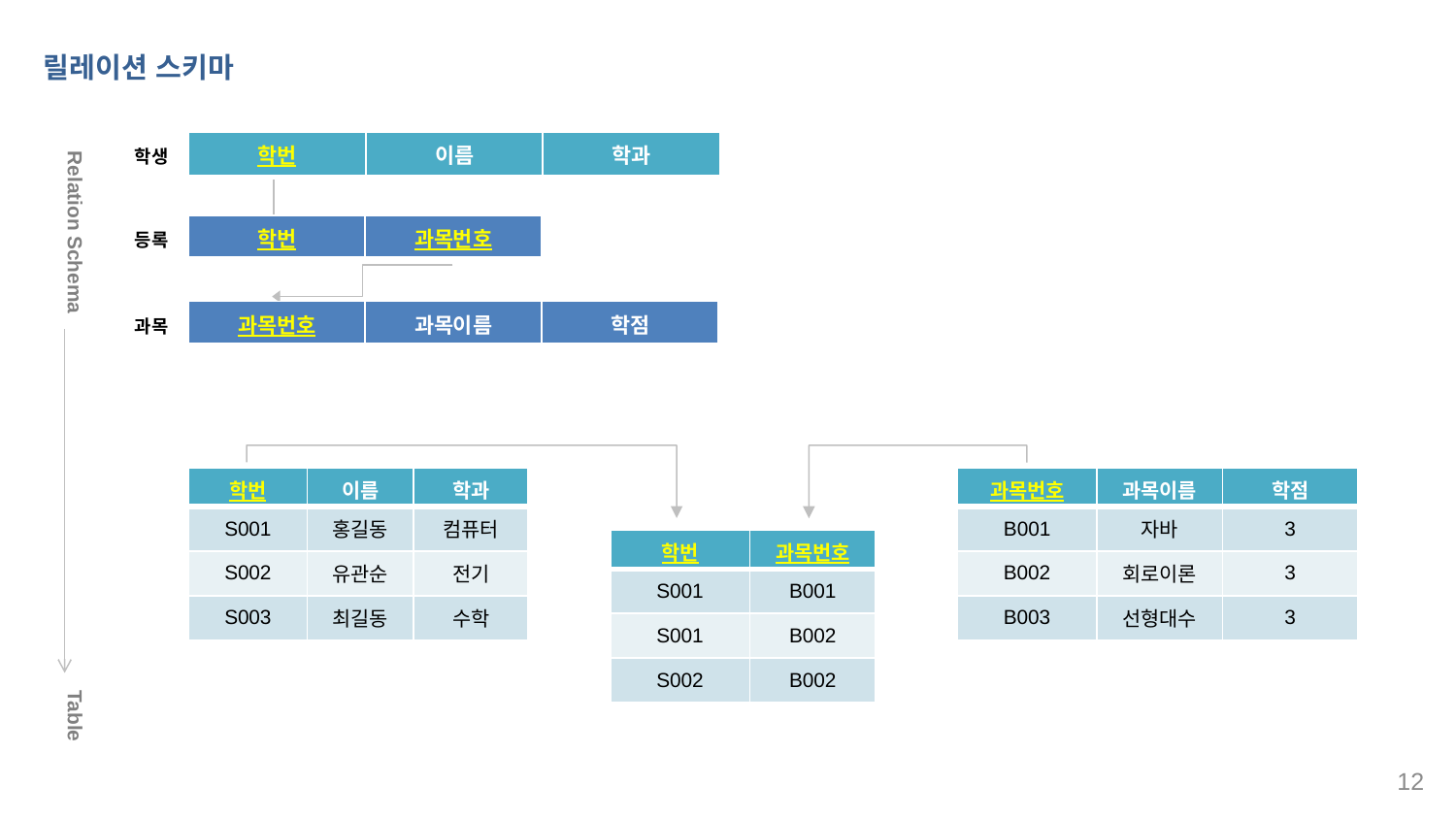

릴레이션 스키마
| 학번 | 이름 | 학과 |
| --- | --- | --- |
학생
Relation Schema
Table
| 학번 | 과목번호 |
| --- | --- |
등록

| 과목번호 | 과목이름 | 학점 |
| --- | --- | --- |
과목

| 학번 | 이름 | 학과 |
| --- | --- | --- |
| S001 | 홍길동 | 컴퓨터 |
| S002 | 유관순 | 전기 |
| S003 | 최길동 | 수학 |
| 과목번호 | 과목이름 | 학점 |
| --- | --- | --- |
| B001 | 자바 | 3 |
| B002 | 회로이론 | 3 |
| B003 | 선형대수 | 3 |
| 학번 | 과목번호 |
| --- | --- |
| S001 | B001 |
| S001 | B002 |
| S002 | B002 |
12